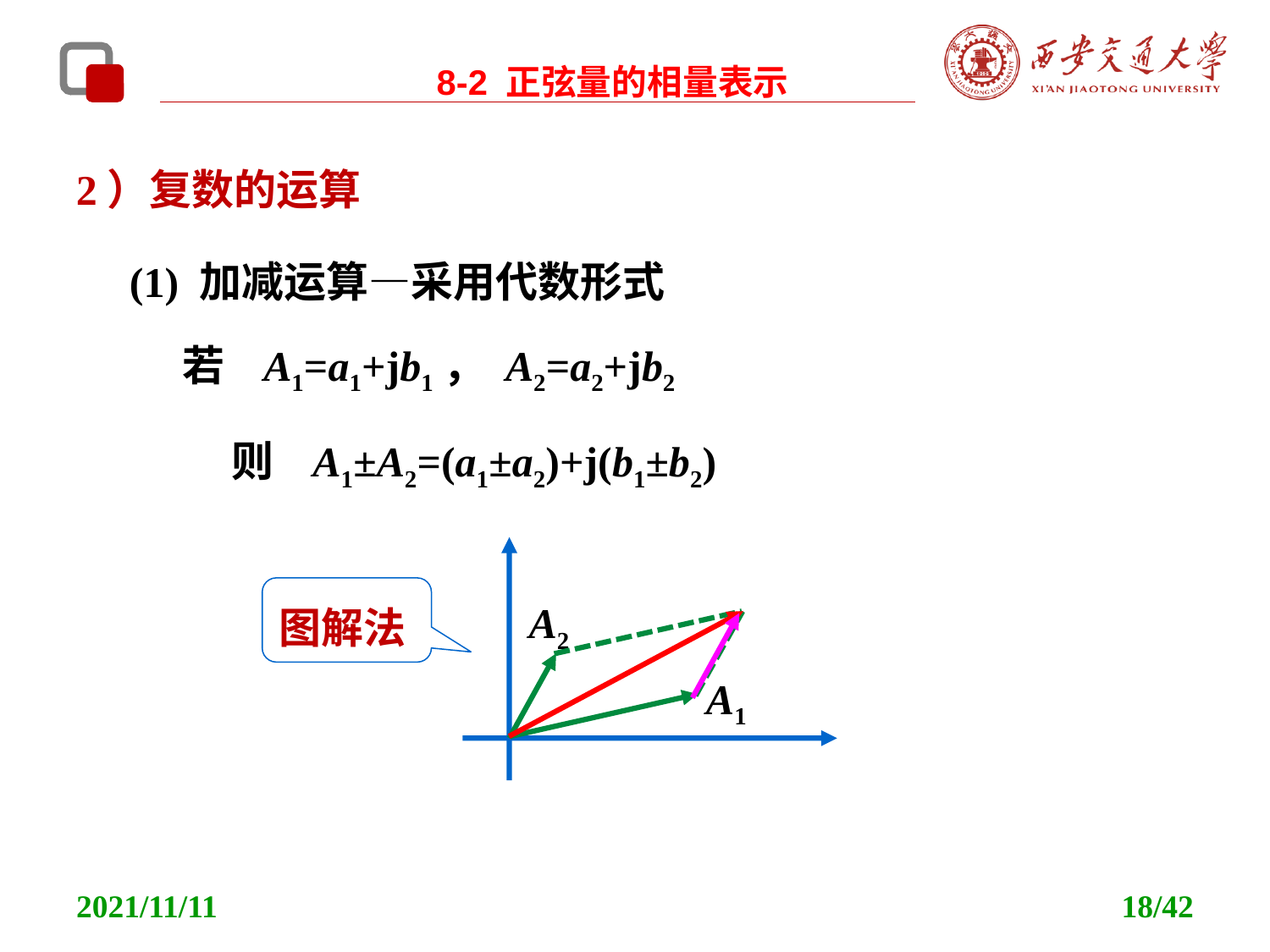

8-2 正弦量的相量表示
2）复数的运算
(1) 加减运算—采用代数形式
若   A1=a1+jb1， A2=a2+jb2
则   A1±A2=(a1±a2)+j(b1±b2)
Im

A2

A1

0
Re

图解法

2021/11/11
18/42